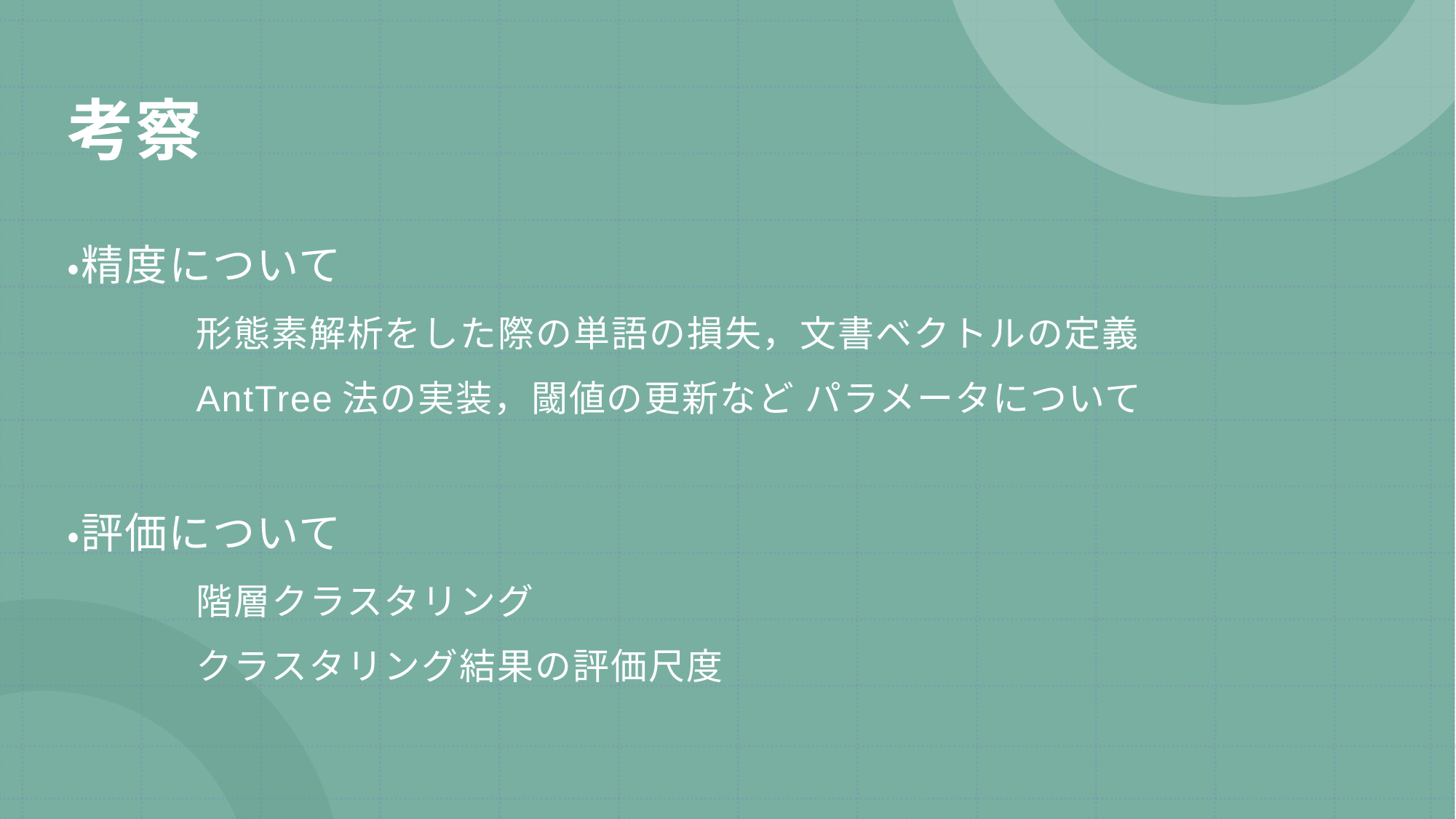

# 考察
・精度について
形態素解析をした際の単語の損失，文書ベクトルの定義
AntTree法の実装，閾値の更新など パラメータについて

・評価について
階層クラスタリング
クラスタリング結果の評価尺度